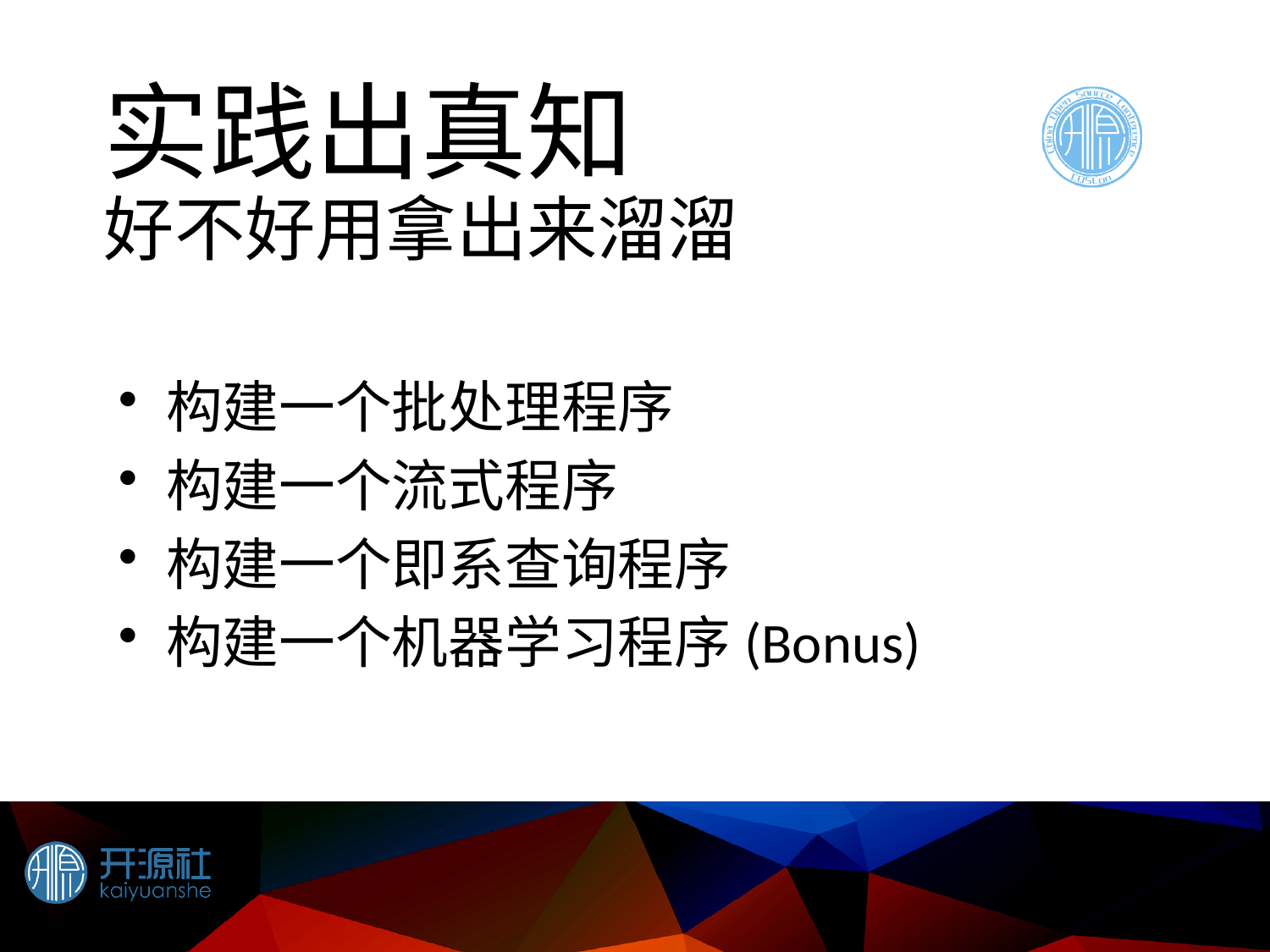

# 实践出真知 好不好用拿出来溜溜
构建一个批处理程序
构建一个流式程序
构建一个即系查询程序
构建一个机器学习程序(Bonus)